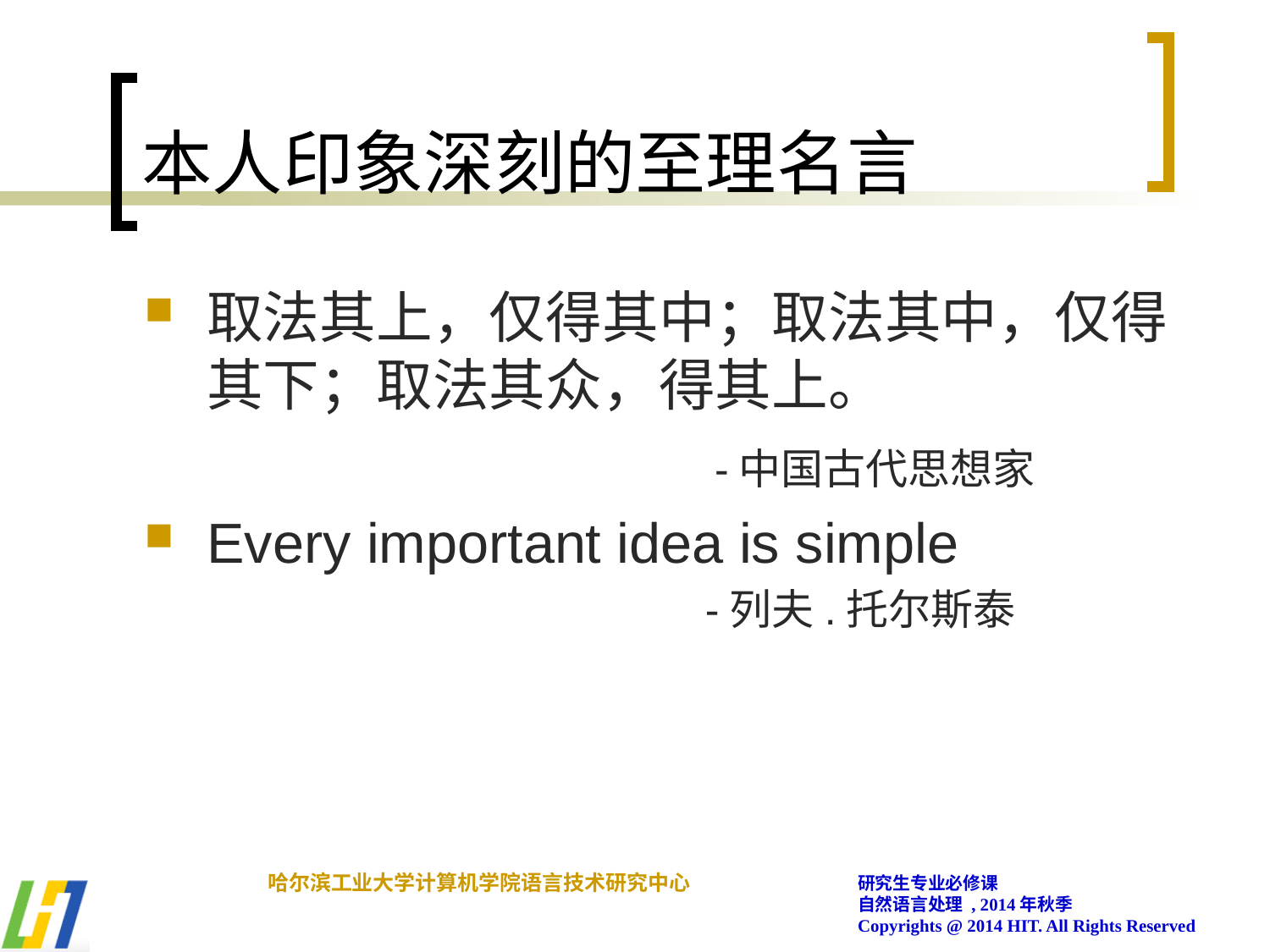

# 本人印象深刻的至理名言
取法其上，仅得其中；取法其中，仅得其下；取法其众，得其上。
					-中国古代思想家
Every important idea is simple
				-列夫.托尔斯泰

哈尔滨工业大学计算机学院语言技术研究中心
研究生专业必修课
自然语言处理 , 2014年秋季
Copyrights @ 2014 HIT. All Rights Reserved